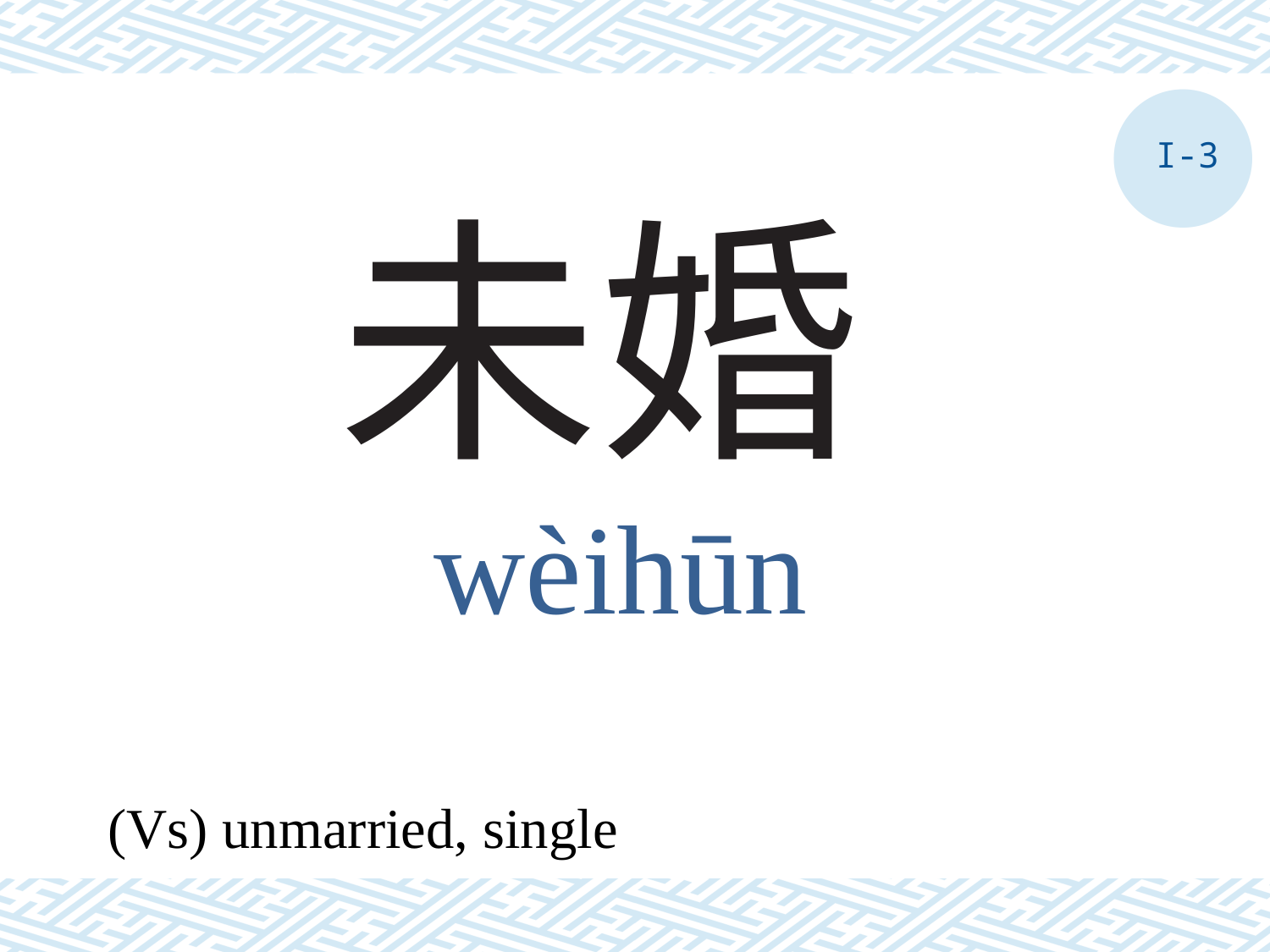

I-3

# 未婚
wèihūn
(Vs) unmarried, single